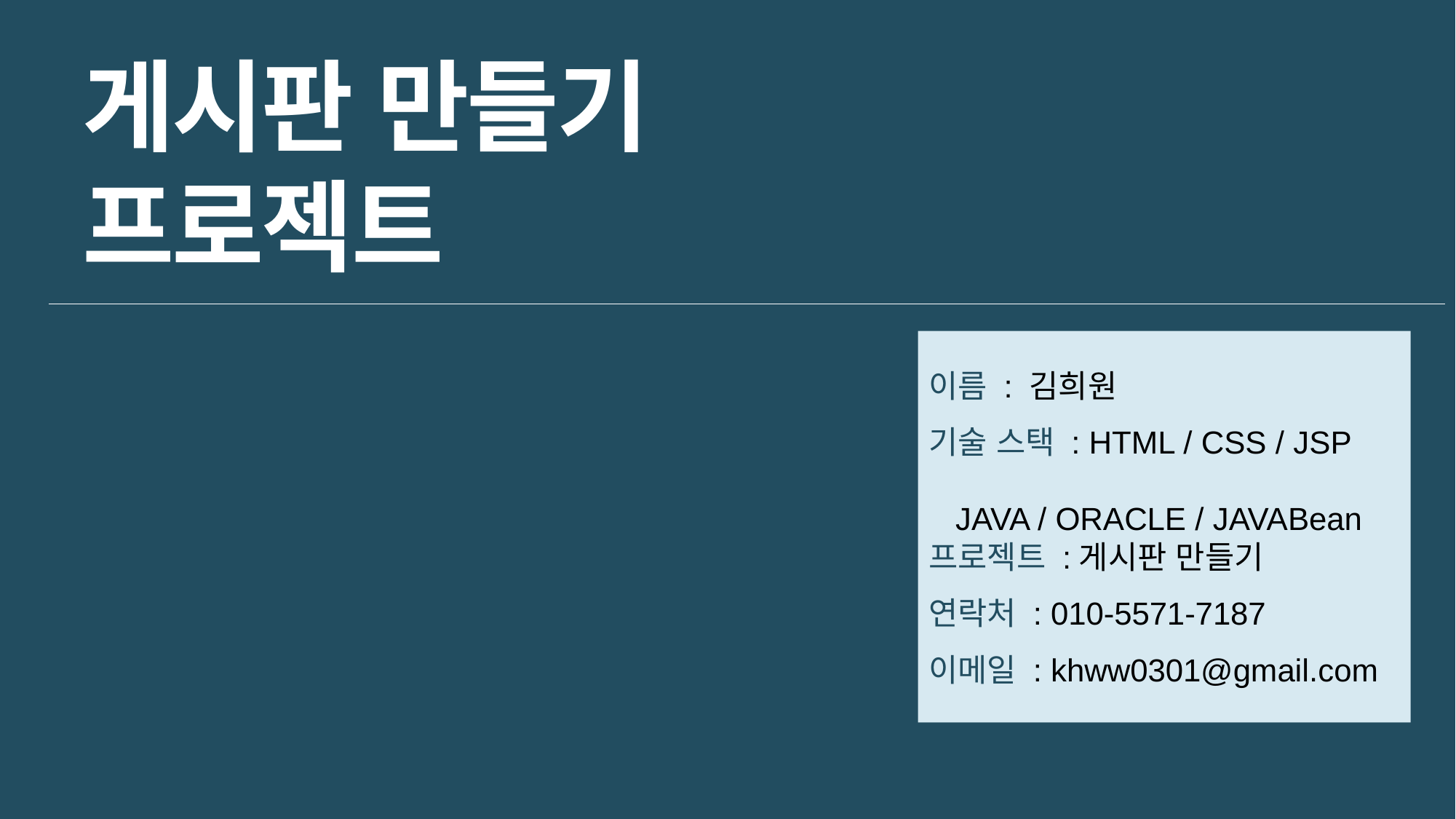

게시판 만들기
프로젝트
이름 : 김희원

기술 스택 : HTML / CSS / JSP
   JAVA / ORACLE / JAVABean
프로젝트 :게시판 만들기

연락처 : 010-5571-7187

이메일 : khww0301@gmail.com